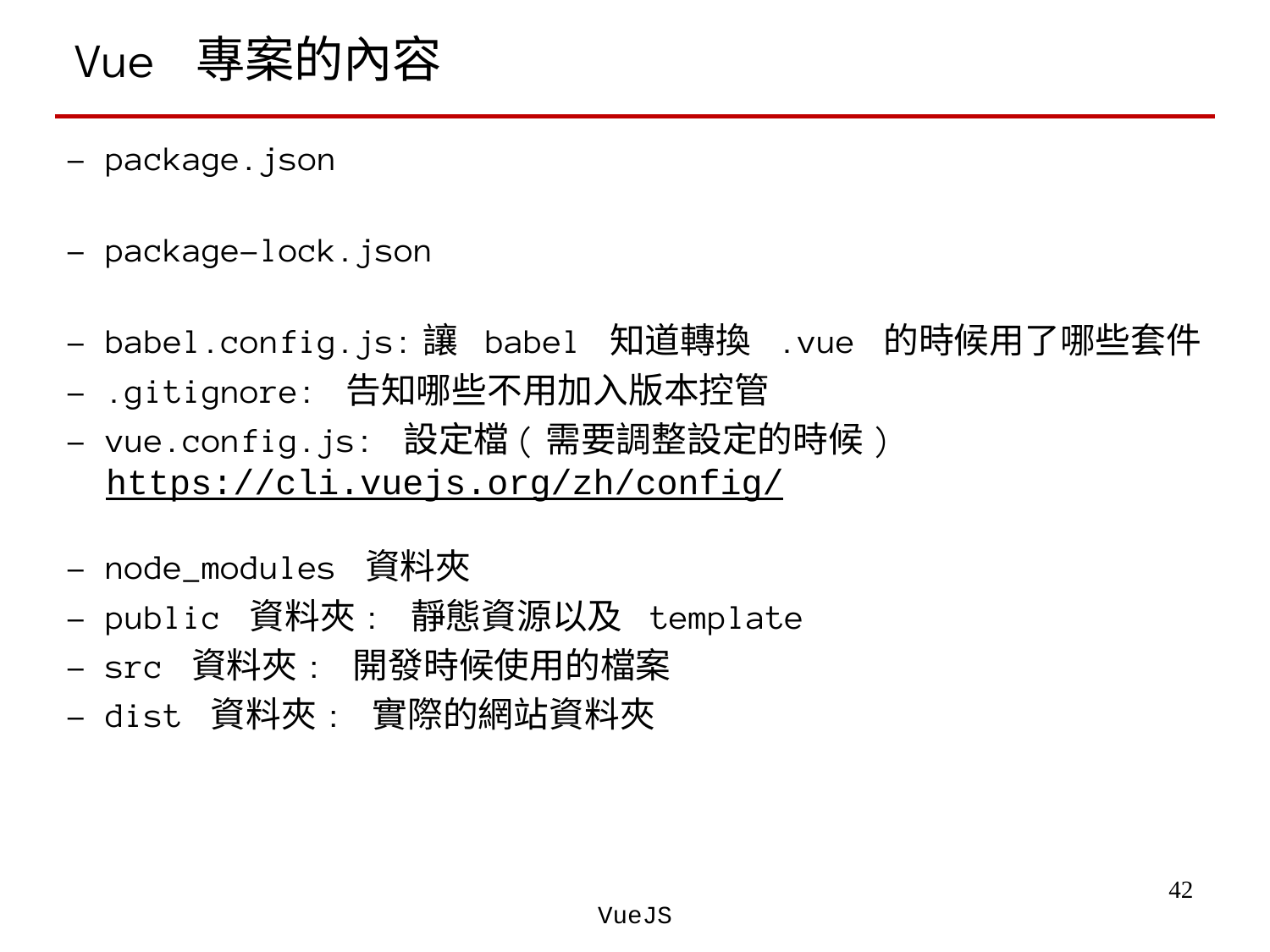

# Vue 專案的內容
- package.json
- package-lock.json
- babel.config.js:讓 babel 知道轉換 .vue 的時候用了哪些套件
- .gitignore: 告知哪些不用加入版本控管
- vue.config.js: 設定檔(需要調整設定的時候)
  https://cli.vuejs.org/zh/config/
- node_modules 資料夾
- public 資料夾: 靜態資源以及 template
- src 資料夾: 開發時候使用的檔案
- dist 資料夾: 實際的網站資料夾
42
VueJS